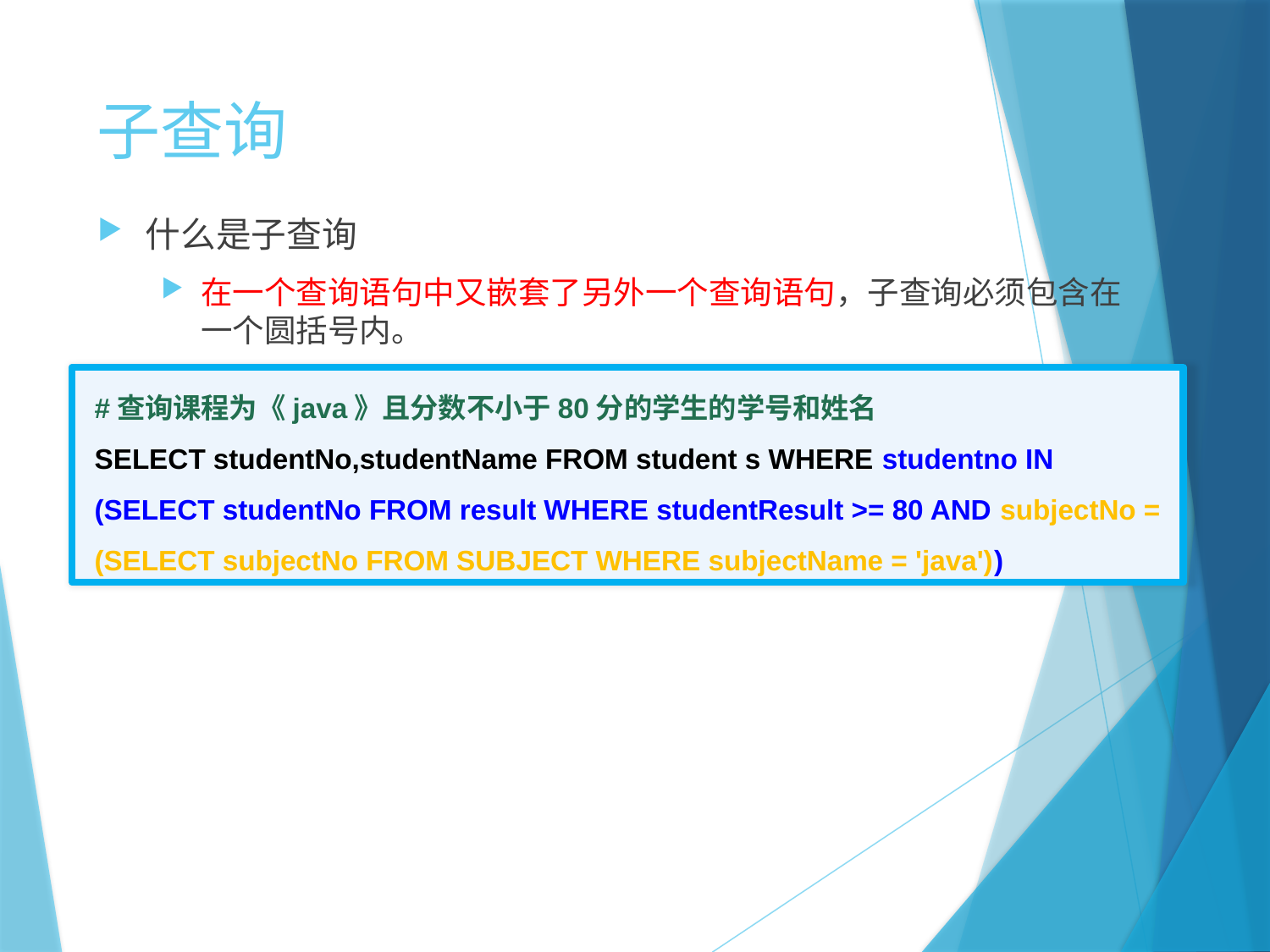

# 子查询
什么是子查询
在一个查询语句中又嵌套了另外一个查询语句，子查询必须包含在一个圆括号内。

#查询课程为《java》且分数不小于80分的学生的学号和姓名
SELECT studentNo,studentName FROM student s WHERE studentno IN (SELECT studentNo FROM result WHERE studentResult >= 80 AND subjectNo = (SELECT subjectNo FROM SUBJECT WHERE subjectName = 'java'))